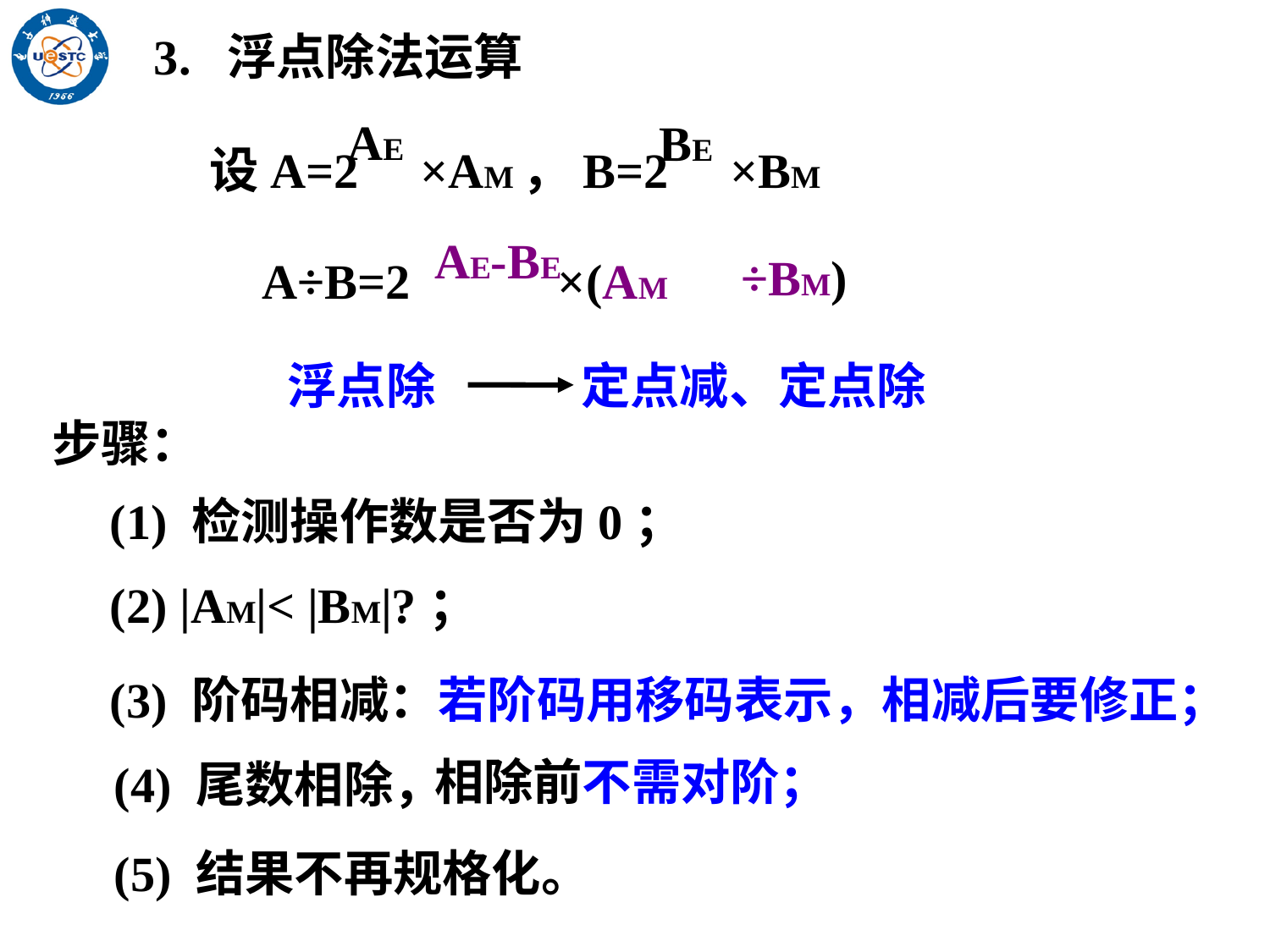

3.  浮点除法运算
AE
BE
设A=2     ×AM，B=2     ×BM
AE-BE
÷BM)
A÷B=2            ×(AM
浮点除             定点减、定点除

步骤：
(1) 检测操作数是否为0；
(2) |AM|< |BM|?；
(3) 阶码相减：若阶码用移码表示，相减后要修正；
相除前不需对阶；
(4) 尾数相除，
(5) 结果不再规格化。